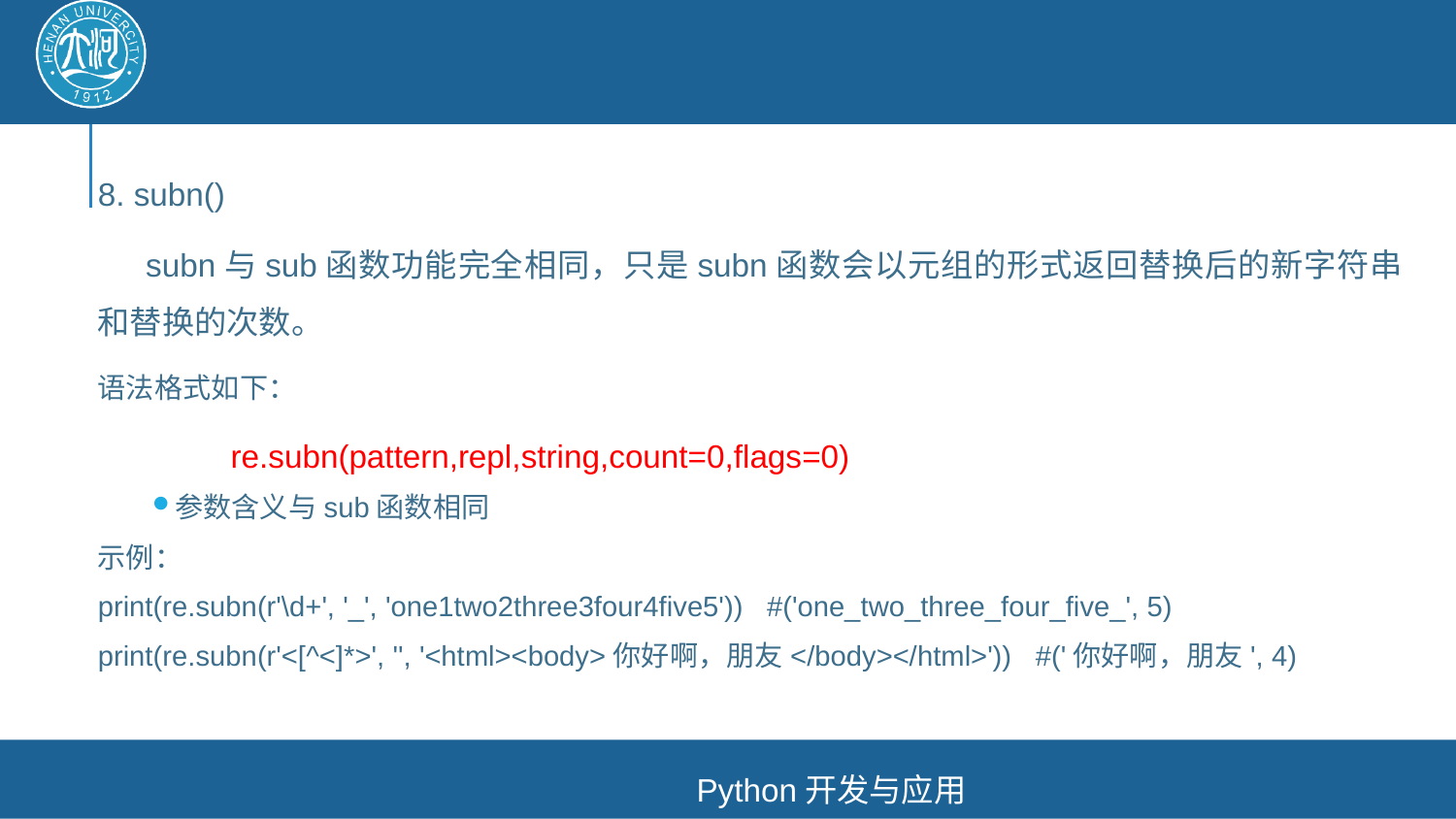

#
8. subn()
     subn与sub函数功能完全相同，只是subn函数会以元组的形式返回替换后的新字符串和替换的次数。
语法格式如下：
                re.subn(pattern,repl,string,count=0,flags=0)
参数含义与sub函数相同
示例：
print(re.subn(r'\d+', '_', 'one1two2three3four4five5'))   #('one_two_three_four_five_', 5)
print(re.subn(r'<[^<]*>', '', '<html><body>你好啊，朋友</body></html>'))   #('你好啊，朋友', 4)

Python开发与应用
60